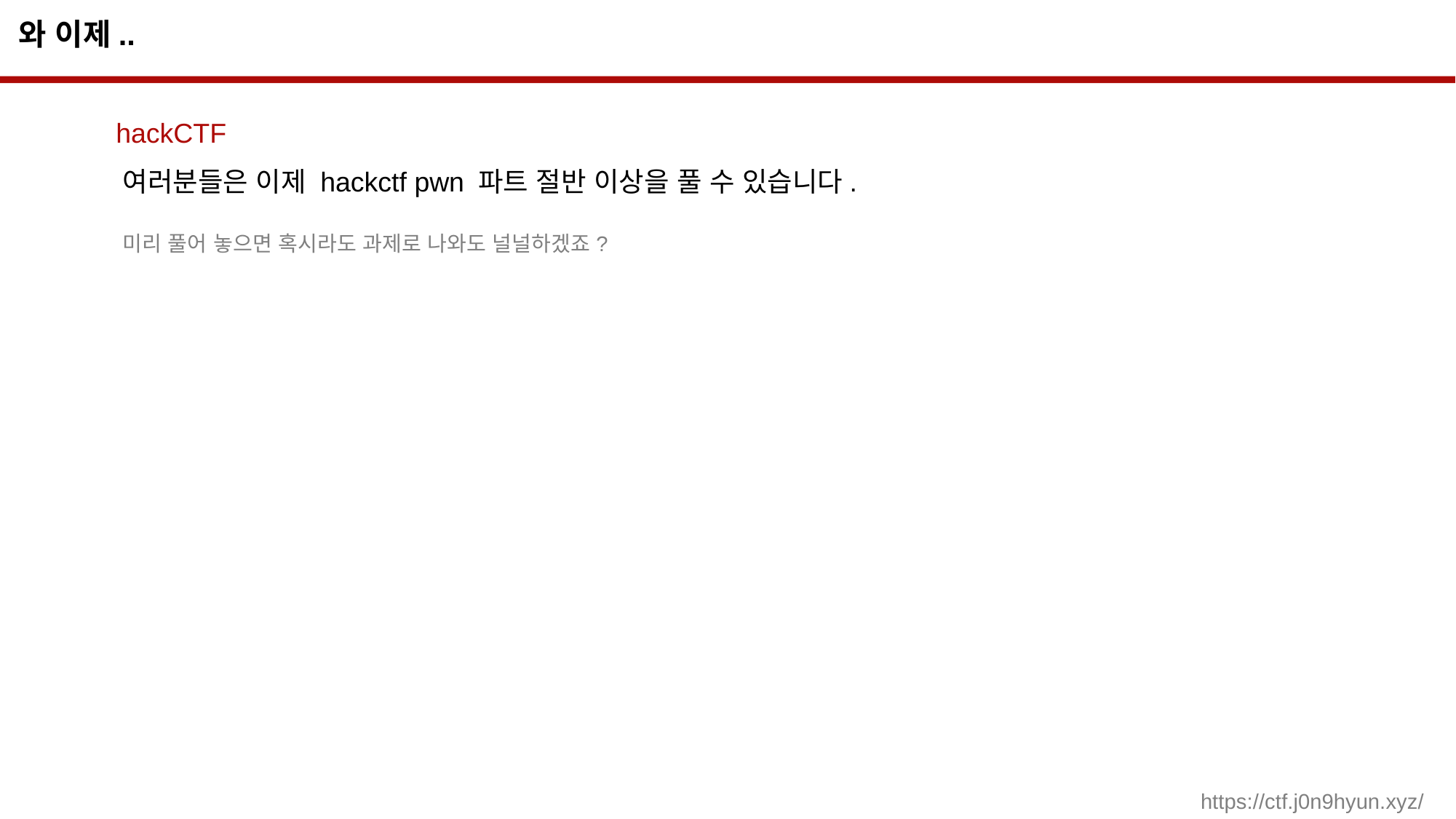

와 이제..

hackCTF
여러분들은 이제 hackctf pwn 파트 절반 이상을 풀 수 있습니다.

미리 풀어 놓으면 혹시라도 과제로 나와도 널널하겠죠?
https://ctf.j0n9hyun.xyz/